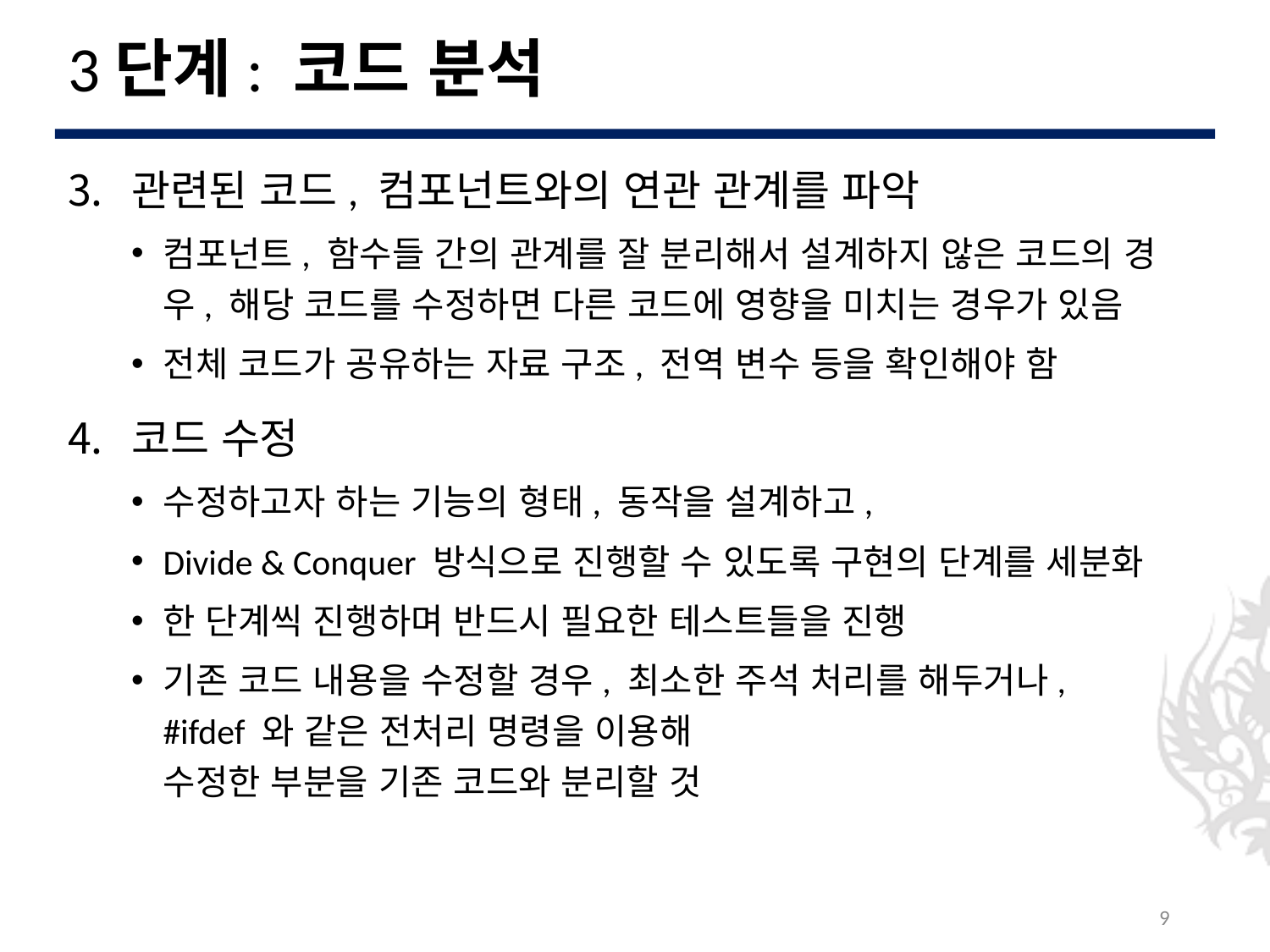

# 3단계: 코드 분석
관련된 코드, 컴포넌트와의 연관 관계를 파악
컴포넌트, 함수들 간의 관계를 잘 분리해서 설계하지 않은 코드의 경우, 해당 코드를 수정하면 다른 코드에 영향을 미치는 경우가 있음
전체 코드가 공유하는 자료 구조, 전역 변수 등을 확인해야 함
코드 수정
수정하고자 하는 기능의 형태, 동작을 설계하고,
Divide & Conquer 방식으로 진행할 수 있도록 구현의 단계를 세분화
한 단계씩 진행하며 반드시 필요한 테스트들을 진행
기존 코드 내용을 수정할 경우, 최소한 주석 처리를 해두거나,
#ifdef 와 같은 전처리 명령을 이용해
수정한 부분을 기존 코드와 분리할 것

9